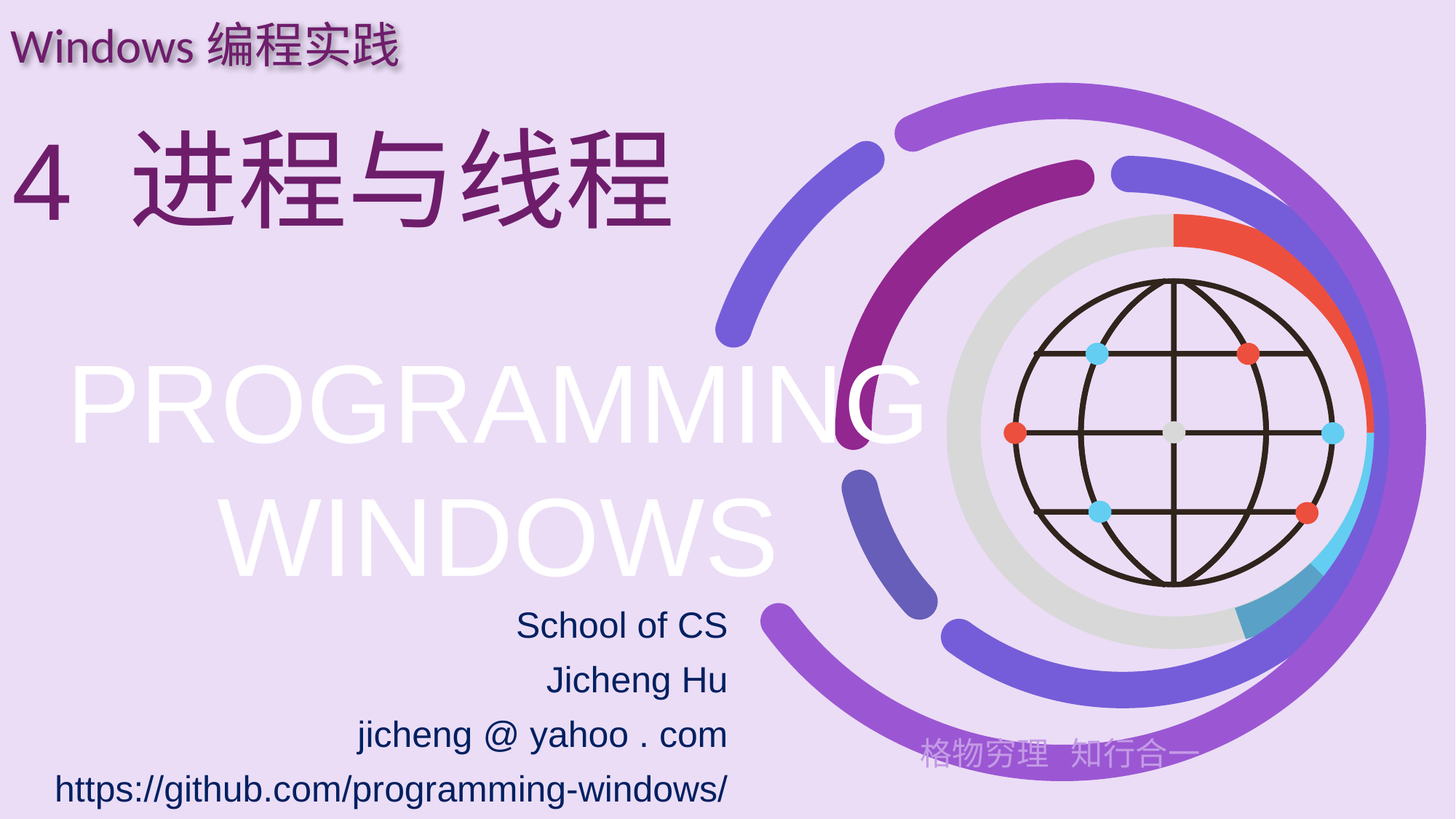

Windows编程实践
4 进程与线程
School of CS
Jicheng Hu
jicheng @ yahoo . com
https://github.com/programming-windows/